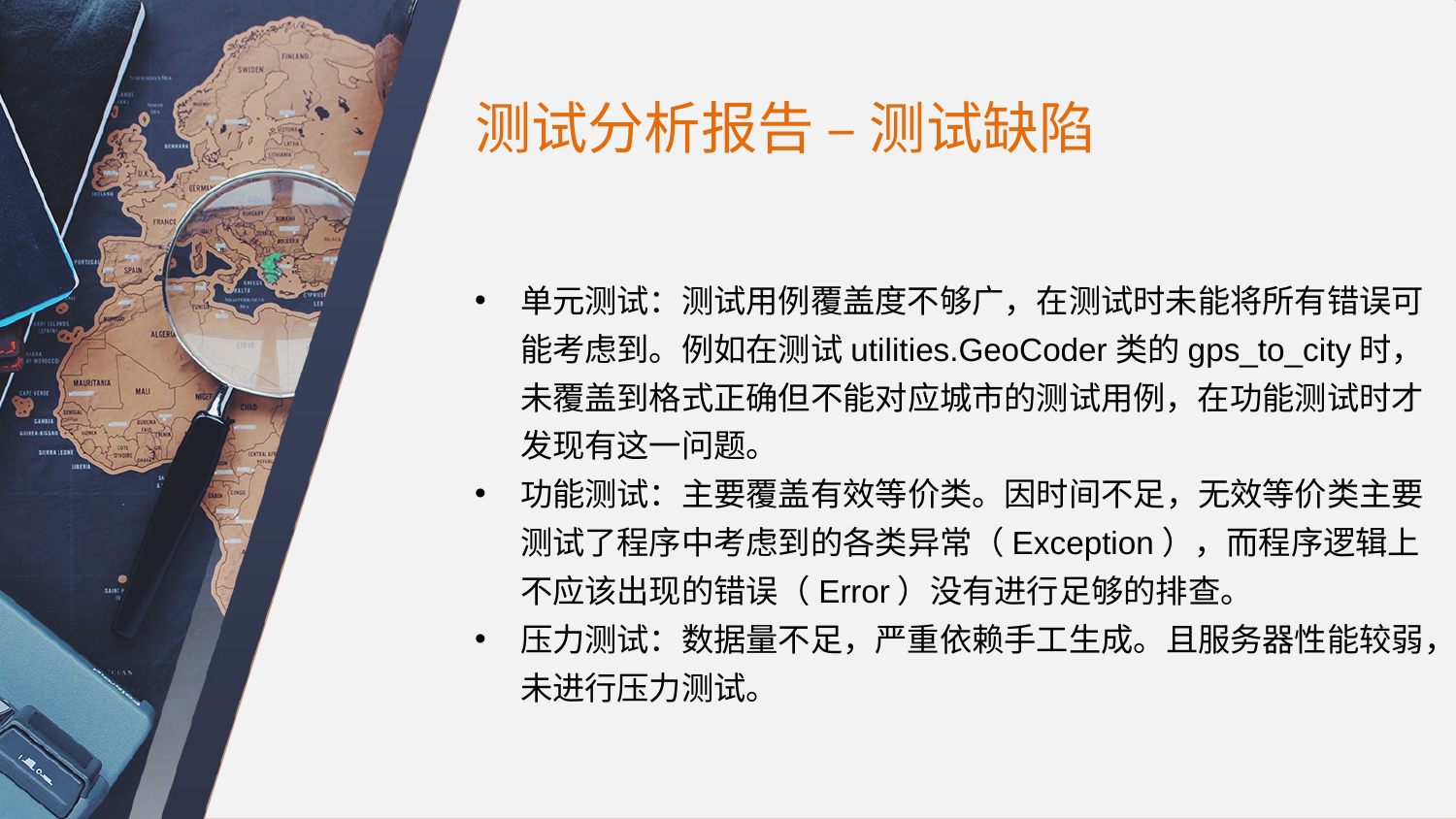

# 测试分析报告 – 测试缺陷
单元测试：测试用例覆盖度不够广，在测试时未能将所有错误可能考虑到。例如在测试utilities.GeoCoder类的gps_to_city时，未覆盖到格式正确但不能对应城市的测试用例，在功能测试时才发现有这一问题。
功能测试：主要覆盖有效等价类。因时间不足，无效等价类主要测试了程序中考虑到的各类异常（Exception），而程序逻辑上不应该出现的错误（Error）没有进行足够的排查。
压力测试：数据量不足，严重依赖手工生成。且服务器性能较弱，未进行压力测试。